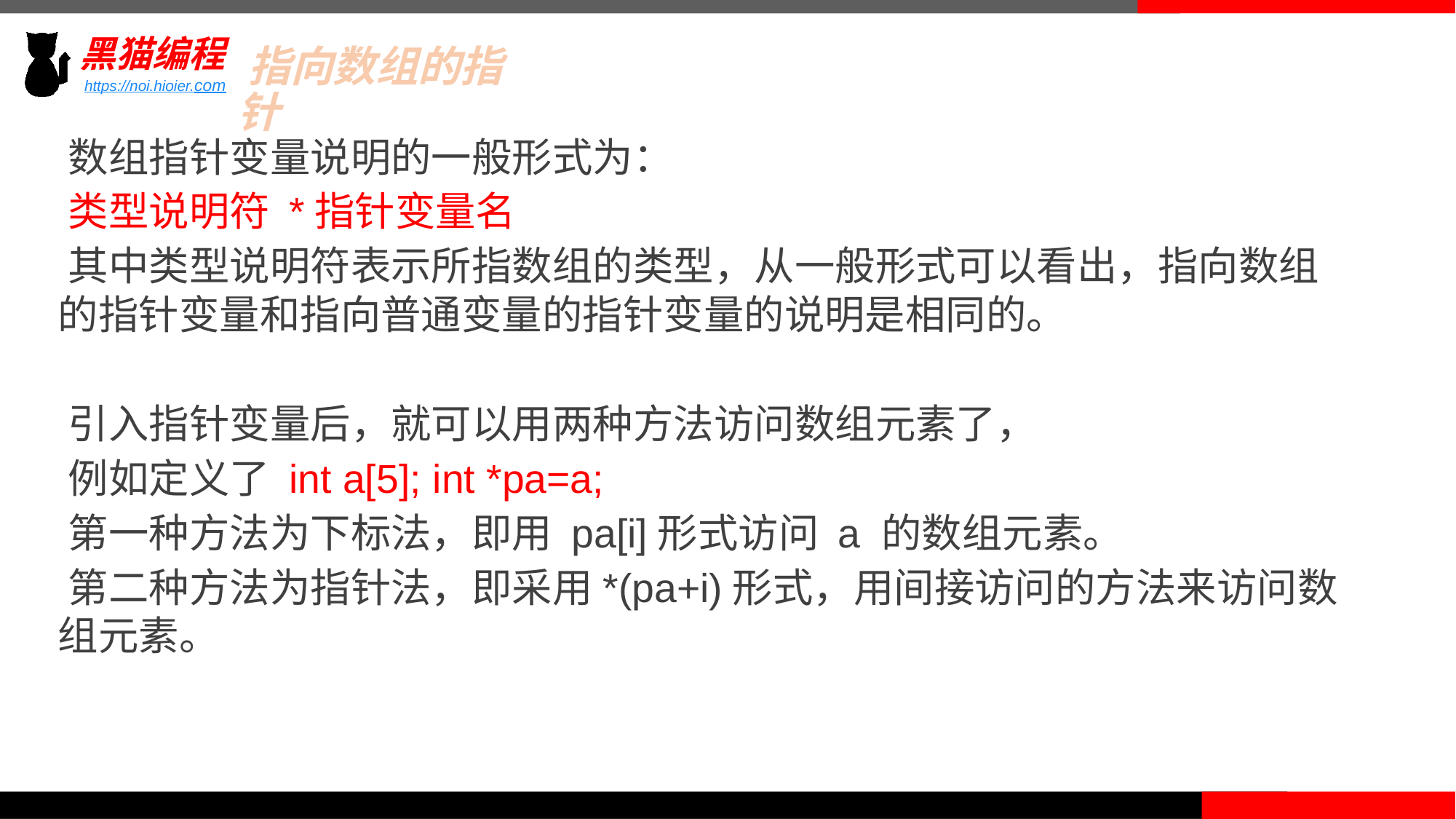

指向数组的指针
数组指针变量说明的一般形式为：
类型说明符 *指针变量名
其中类型说明符表示所指数组的类型，从一般形式可以看出，指向数组的指针变量和指向普通变量的指针变量的说明是相同的。

引入指针变量后，就可以用两种方法访问数组元素了，
例如定义了 int a[5]; int *pa=a;
第一种方法为下标法，即用 pa[i]形式访问 a 的数组元素。
第二种方法为指针法，即采用*(pa+i)形式，用间接访问的方法来访问数组元素。